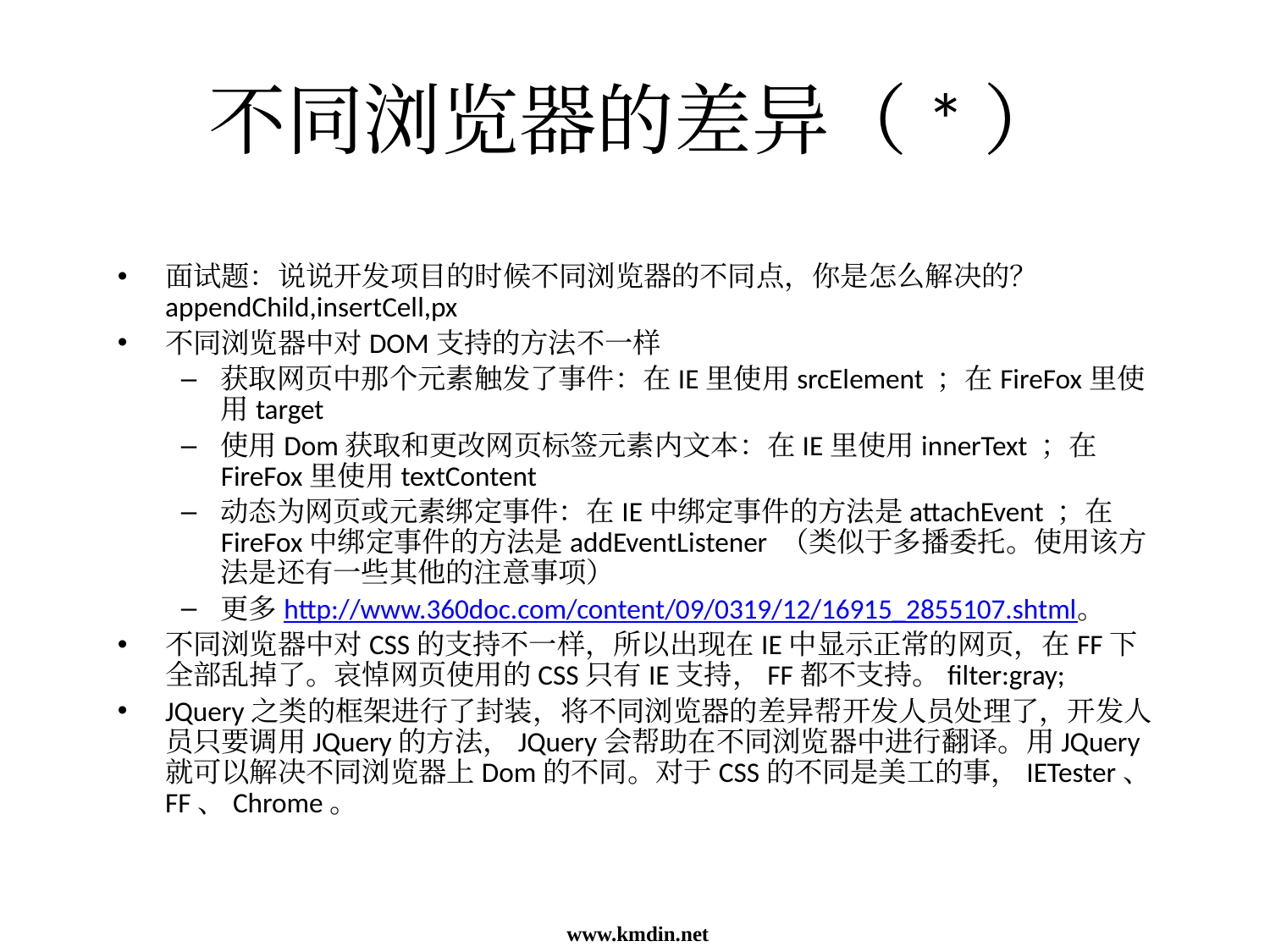

不同浏览器的差异（*）
面试题：说说开发项目的时候不同浏览器的不同点，你是怎么解决的？appendChild,insertCell,px
不同浏览器中对DOM支持的方法不一样
获取网页中那个元素触发了事件：在IE里使用srcElement ；在FireFox里使用target
使用Dom获取和更改网页标签元素内文本：在IE里使用innerText ；在FireFox里使用textContent
动态为网页或元素绑定事件：在IE中绑定事件的方法是attachEvent ；在FireFox中绑定事件的方法是addEventListener （类似于多播委托。使用该方法是还有一些其他的注意事项）
更多http://www.360doc.com/content/09/0319/12/16915_2855107.shtml。
不同浏览器中对CSS的支持不一样，所以出现在IE中显示正常的网页，在FF下全部乱掉了。哀悼网页使用的CSS只有IE支持，FF都不支持。filter:gray;
JQuery之类的框架进行了封装，将不同浏览器的差异帮开发人员处理了，开发人员只要调用JQuery的方法，JQuery会帮助在不同浏览器中进行翻译。用JQuery就可以解决不同浏览器上Dom的不同。对于CSS的不同是美工的事，IETester、FF、Chrome。